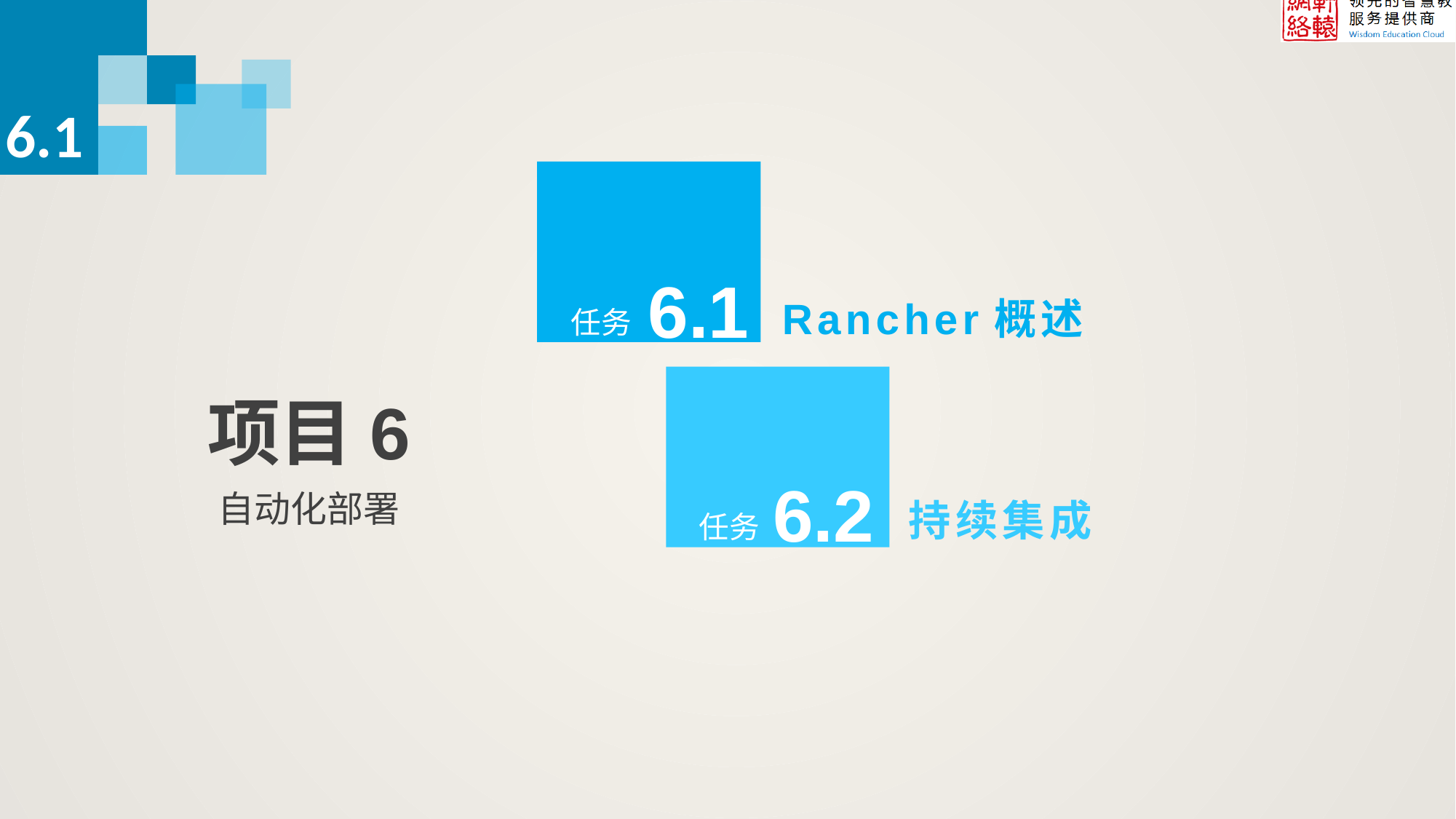

6.1

6.1
Rancher概述
任务

6.2
持续集成
任务
项目6
自动化部署